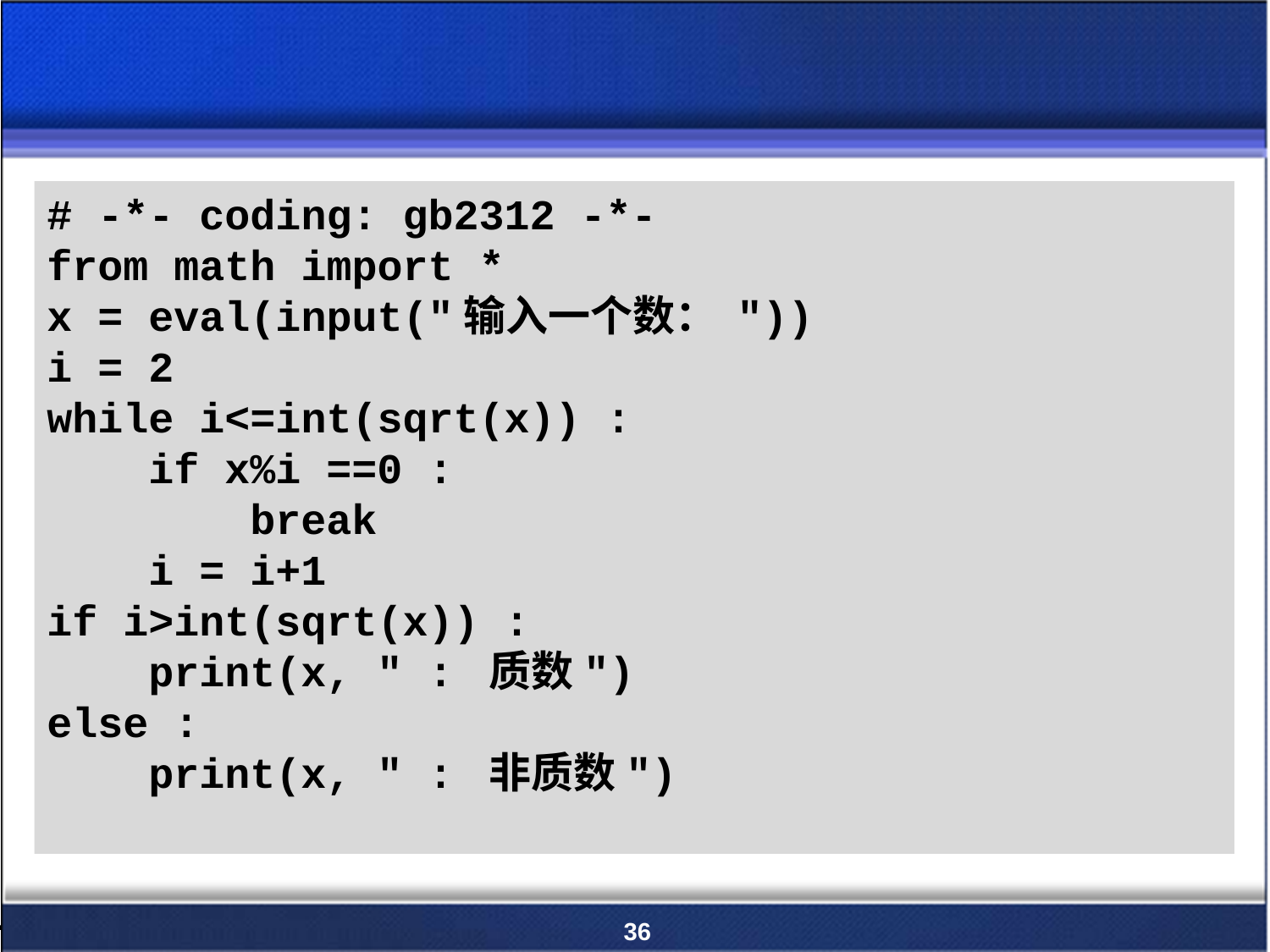

# -*- coding: gb2312 -*-
from math import *
x = eval(input("输入一个数： "))
i = 2
while i<=int(sqrt(x)) :
    if x%i ==0 :
        break
    i = i+1
if i>int(sqrt(x)) :
    print(x, " : 质数")
else :
    print(x, " : 非质数")

36